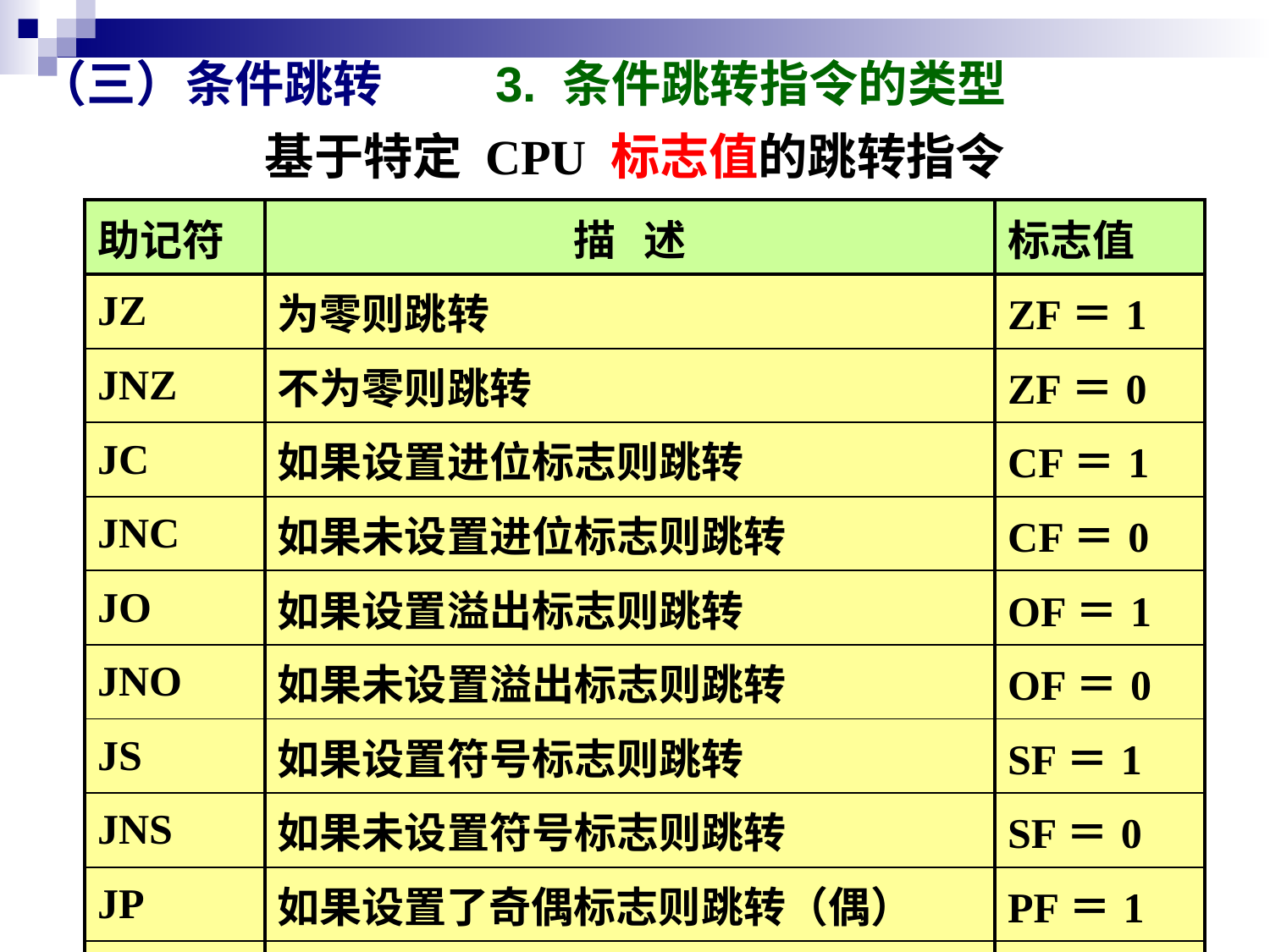

# （三）条件跳转         3. 条件跳转指令的类型
基于特定 CPU 标志值的跳转指令
| 助记符 | 描 述 | 标志值 |
| --- | --- | --- |
| JZ | 为零则跳转 | ZF＝1 |
| JNZ | 不为零则跳转 | ZF＝0 |
| JC | 如果设置进位标志则跳转 | CF＝1 |
| JNC | 如果未设置进位标志则跳转 | CF＝0 |
| JO | 如果设置溢出标志则跳转 | OF＝1 |
| JNO | 如果未设置溢出标志则跳转 | OF＝0 |
| JS | 如果设置符号标志则跳转 | SF＝1 |
| JNS | 如果未设置符号标志则跳转 | SF＝0 |
| JP | 如果设置了奇偶标志则跳转（偶） | PF＝1 |
| JNP | 如果未设置奇偶标志则跳转（奇） | PF＝0 |
18